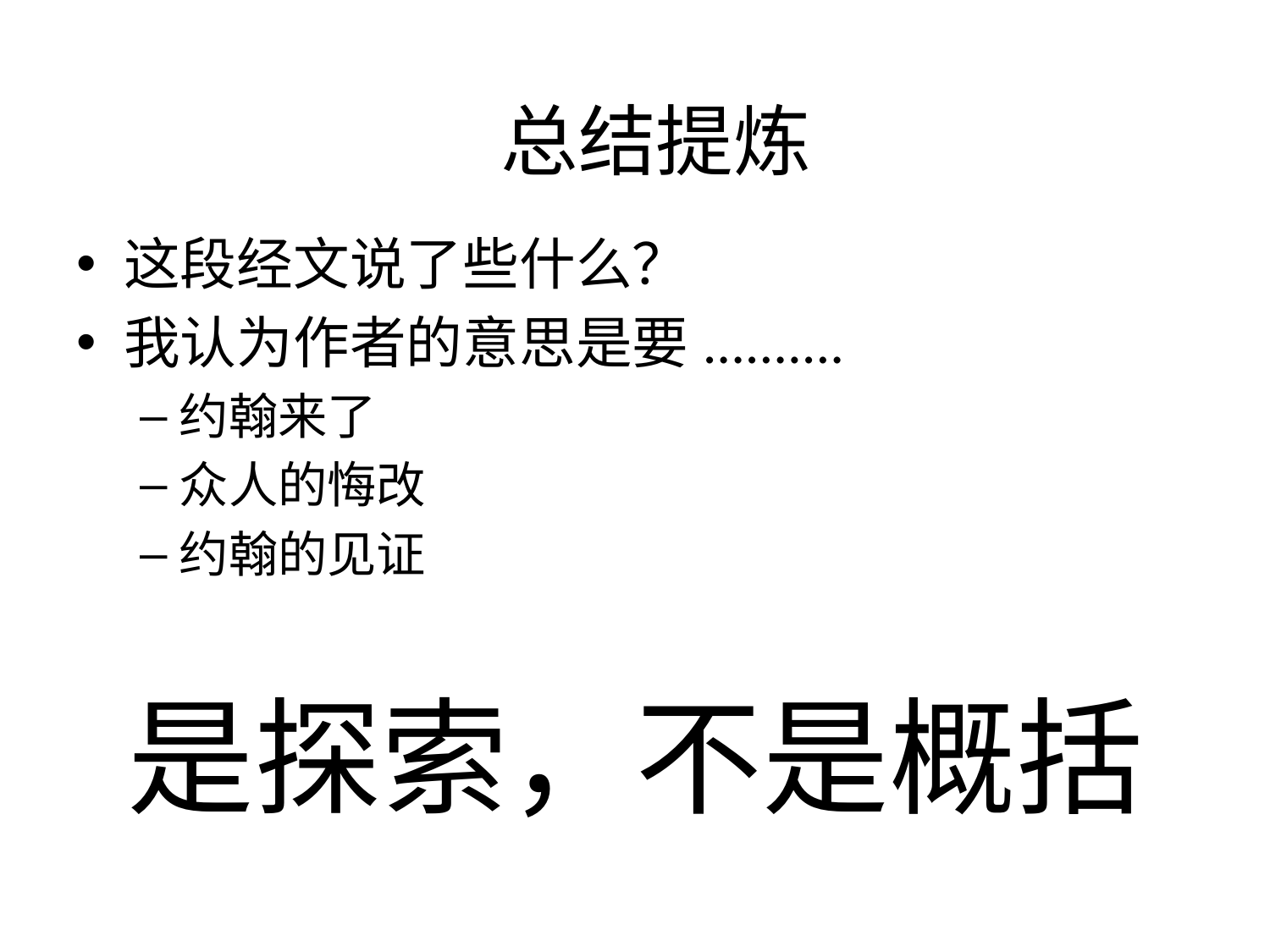

总结提炼
这段经文说了些什么？
我认为作者的意思是要..........
约翰来了
众人的悔改
约翰的见证

# 是探索，不是概括